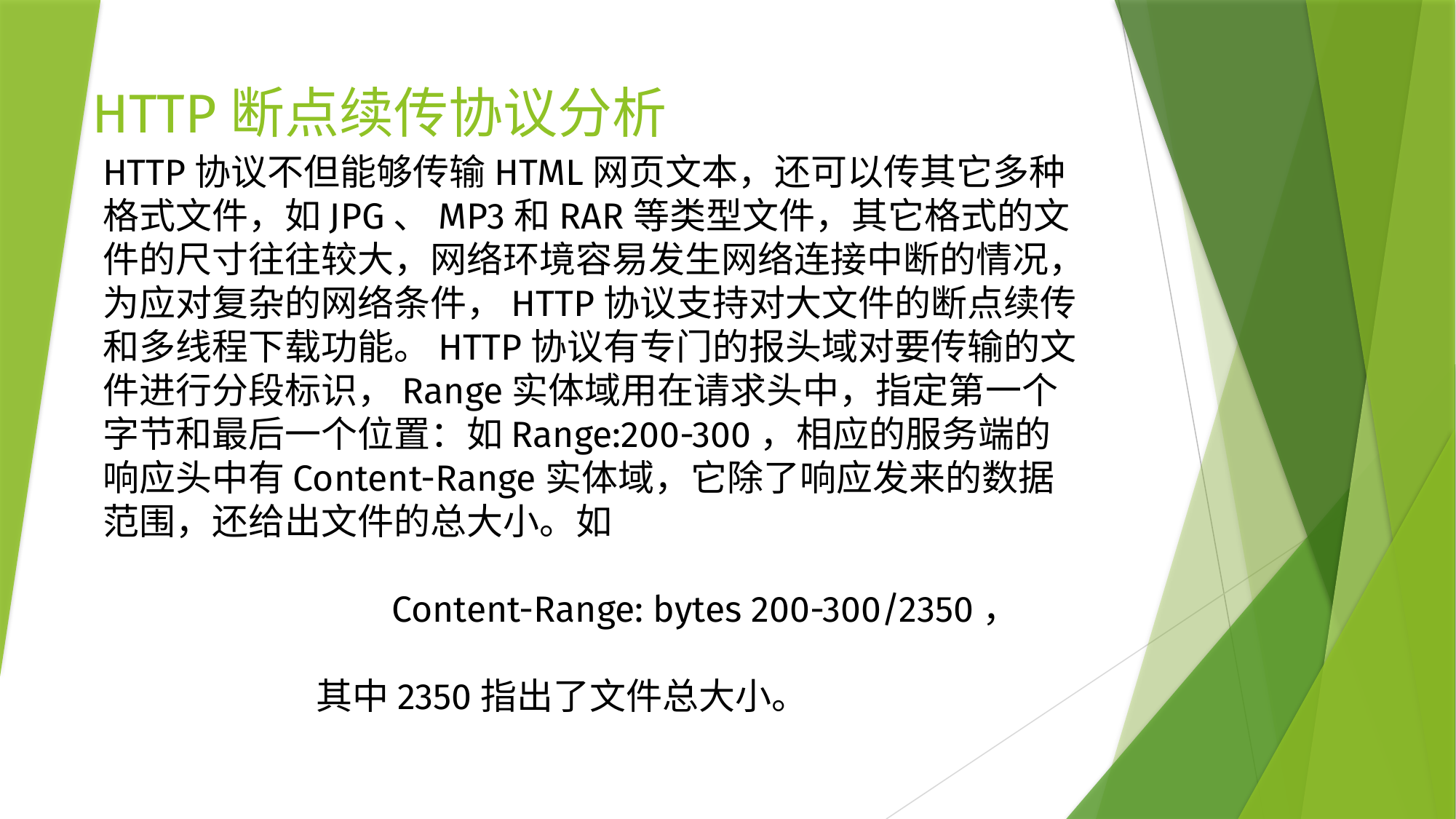

HTTP断点续传协议分析
HTTP协议不但能够传输HTML网页文本，还可以传其它多种
格式文件，如JPG、MP3和RAR等类型文件，其它格式的文
件的尺寸往往较大，网络环境容易发生网络连接中断的情况，
为应对复杂的网络条件，HTTP协议支持对大文件的断点续传
和多线程下载功能。HTTP协议有专门的报头域对要传输的文
件进行分段标识，Range实体域用在请求头中，指定第一个
字节和最后一个位置：如Range:200-300，相应的服务端的
响应头中有Content-Range实体域，它除了响应发来的数据
范围，还给出文件的总大小。如

                              Content-Range: bytes 200-300/2350，

                         其中2350指出了文件总大小。